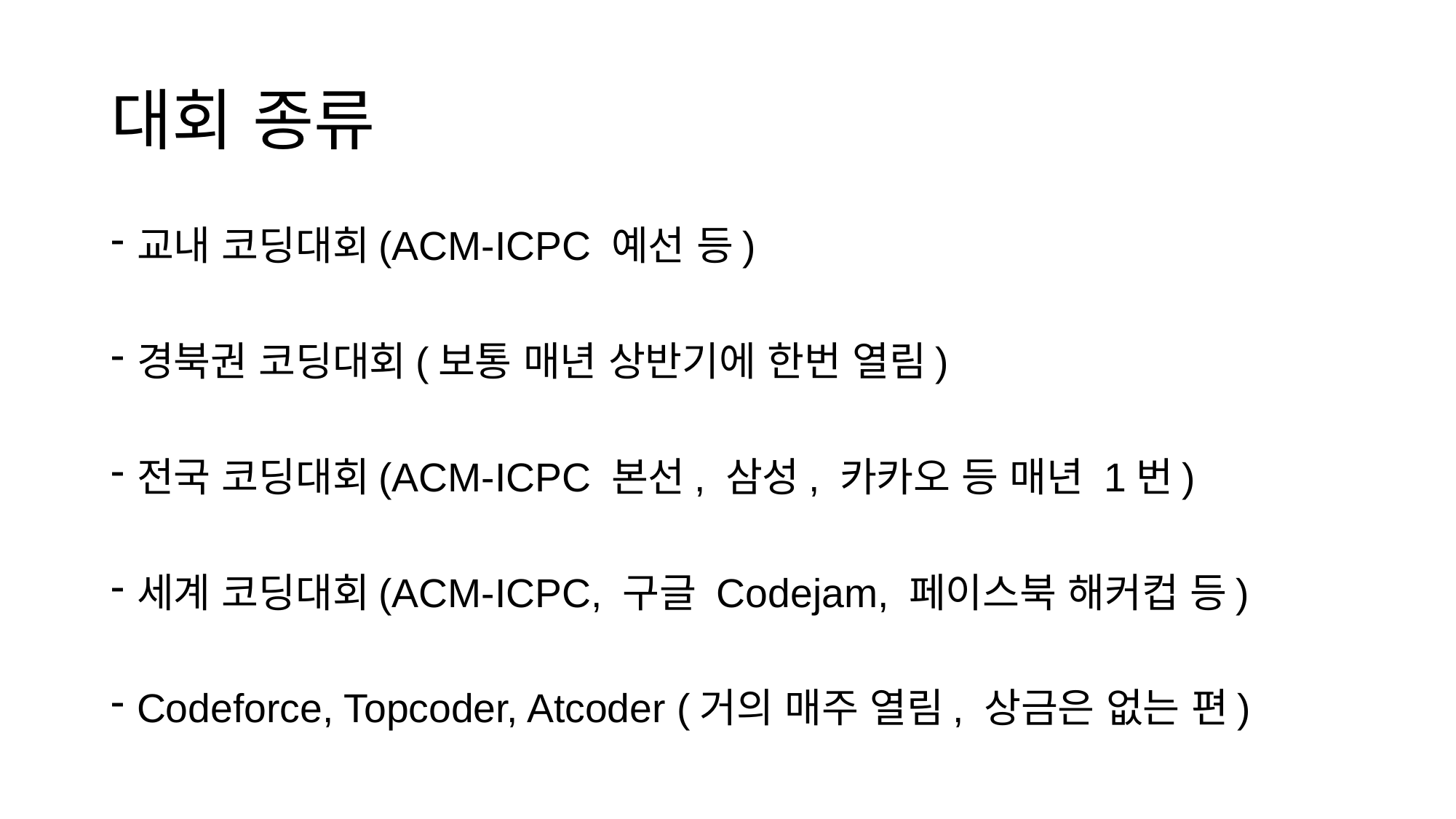

# 대회 종류
교내 코딩대회(ACM-ICPC 예선 등)

경북권 코딩대회(보통 매년 상반기에 한번 열림)

전국 코딩대회(ACM-ICPC 본선, 삼성, 카카오 등 매년 1번)

세계 코딩대회(ACM-ICPC, 구글 Codejam, 페이스북 해커컵 등)

Codeforce, Topcoder, Atcoder (거의 매주 열림, 상금은 없는 편)